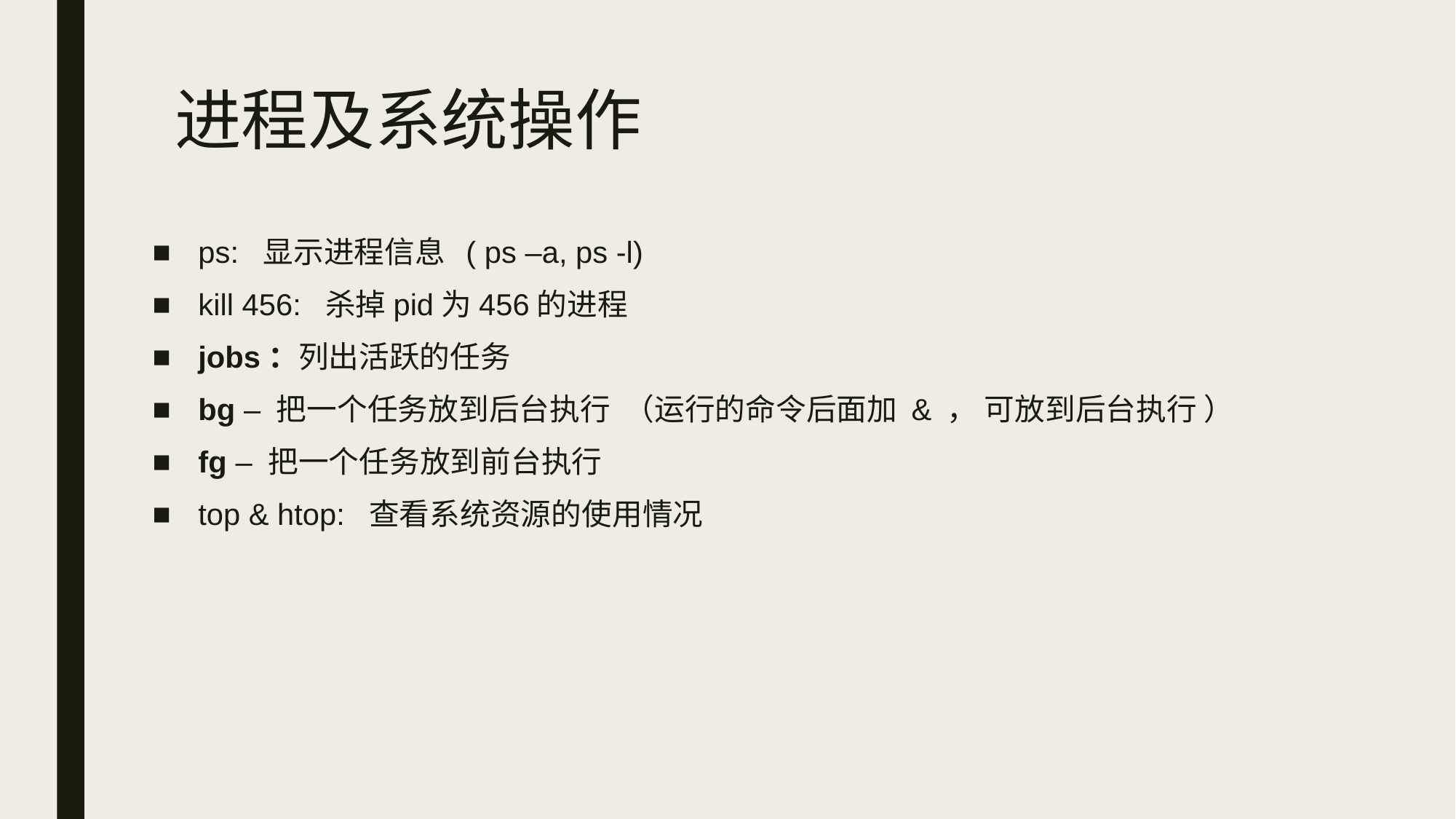

# 进程及系统操作
ps:  显示进程信息  ( ps –a, ps -l)
kill 456:  杀掉pid为456的进程
jobs：列出活跃的任务
bg – 把一个任务放到后台执行  （运行的命令后面加 & ， 可放到后台执行 ）
fg – 把一个任务放到前台执行
top & htop:  查看系统资源的使用情况